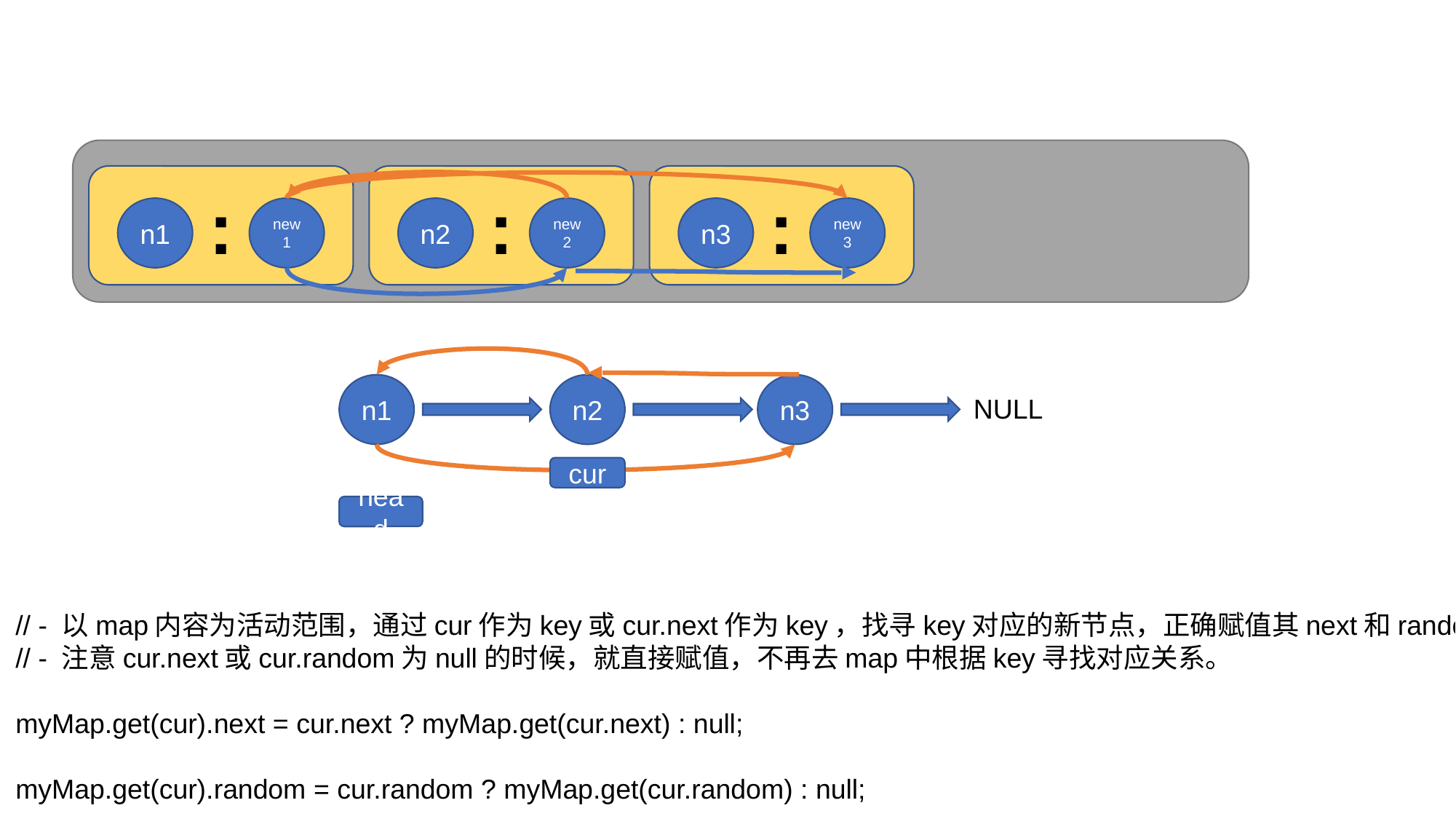

:
:
:
n1
new1
n2
new2
n3
new3
n1
n2
n3
NULL

cur
head

// - 以map内容为活动范围，通过cur作为key或cur.next作为key，找寻key对应的新节点，正确赋值其next和random
// - 注意cur.next或cur.random为null的时候，就直接赋值，不再去map中根据key寻找对应关系。

myMap.get(cur).next = cur.next ? myMap.get(cur.next) : null;

myMap.get(cur).random = cur.random ? myMap.get(cur.random) : null;